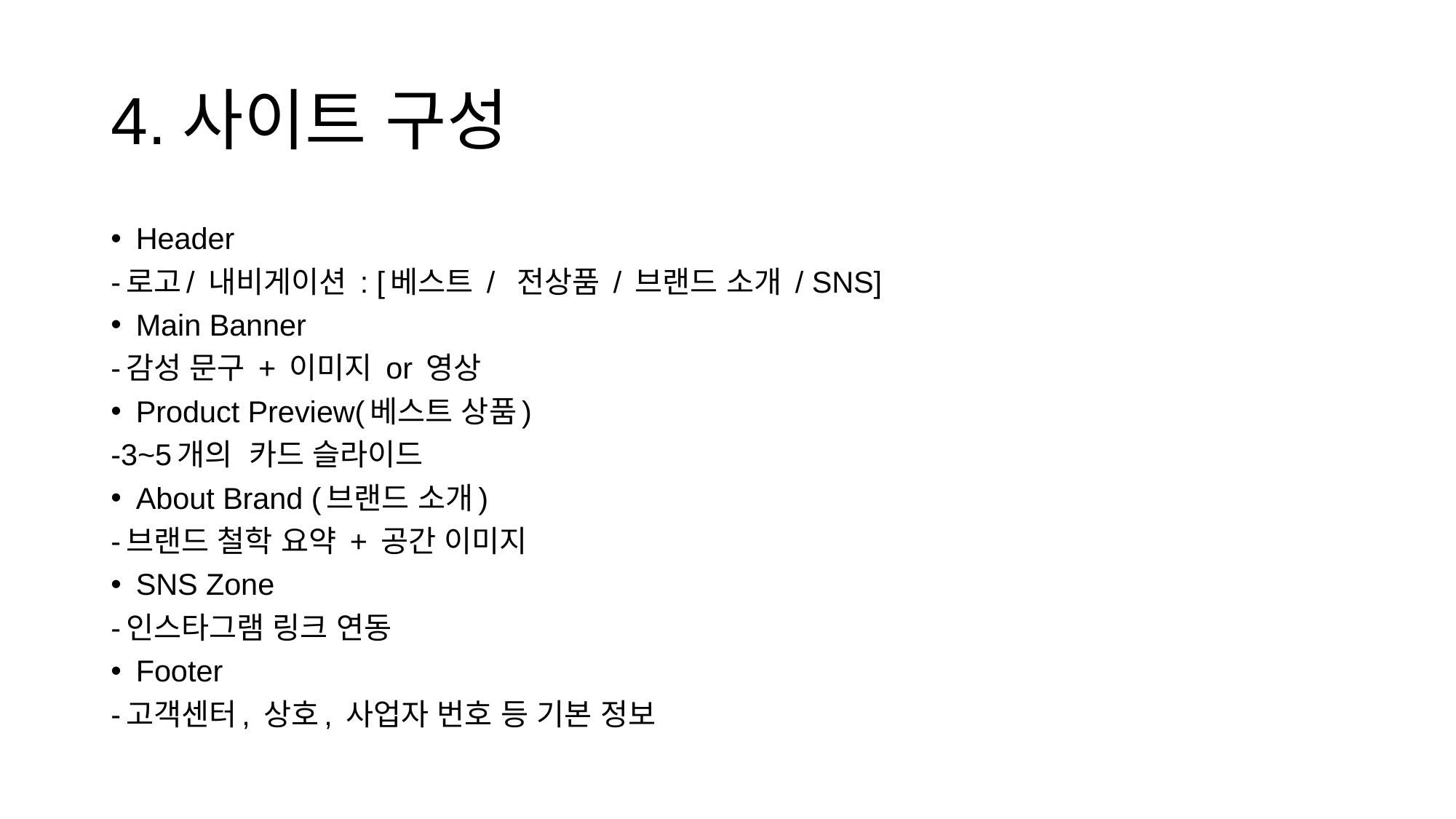

# 4.사이트 구성
Header
-로고/ 내비게이션 : [베스트 /  전상품 / 브랜드 소개 / SNS]
Main Banner
-감성 문구 + 이미지 or 영상
Product Preview(베스트 상품)
-3~5개의  카드 슬라이드
About Brand (브랜드 소개)
-브랜드 철학 요약 + 공간 이미지
SNS Zone
-인스타그램 링크 연동
Footer
-고객센터, 상호, 사업자 번호 등 기본 정보